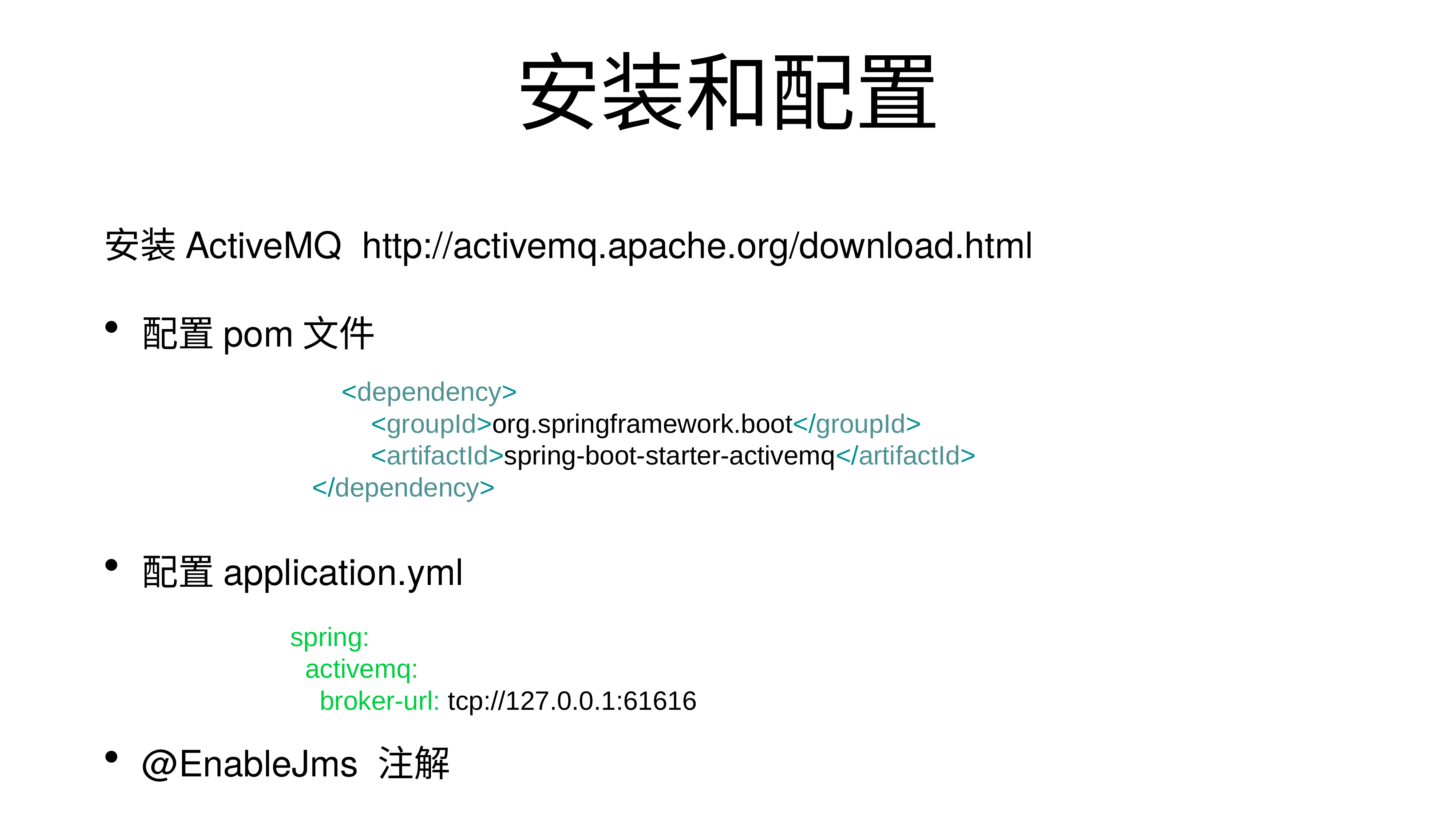

# 安装和配置
安装ActiveMQ  http://activemq.apache.org/download.html
配置pom文件
	    <dependency>
	        <groupId>org.springframework.boot</groupId>
	        <artifactId>spring-boot-starter-activemq</artifactId>
    	</dependency>
配置application.yml
spring:
  activemq:
    broker-url: tcp://127.0.0.1:61616
@EnableJms 注解